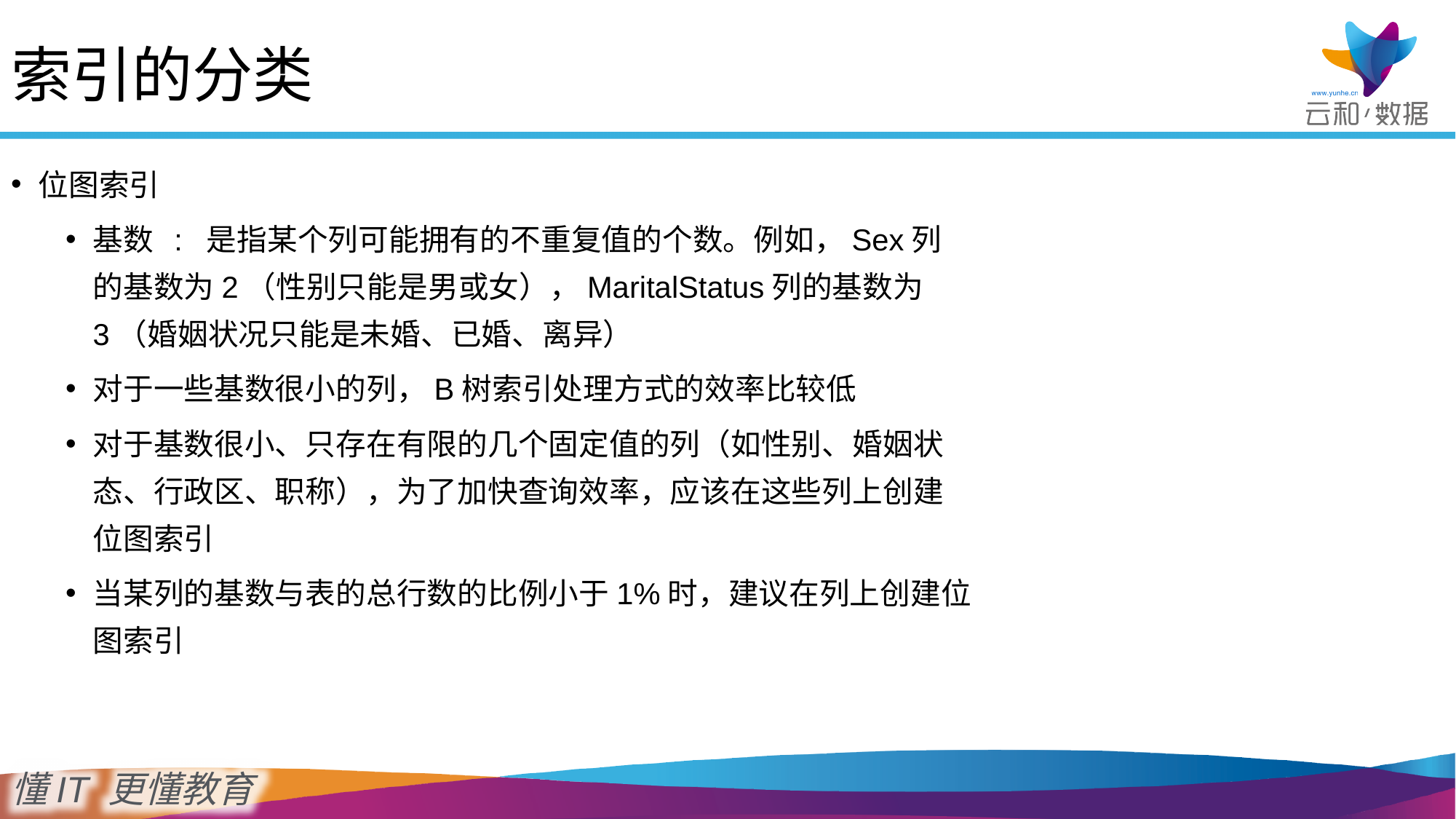

索引的分类
位图索引
基数  :  是指某个列可能拥有的不重复值的个数。例如，Sex列的基数为2（性别只能是男或女），MaritalStatus列的基数为3（婚姻状况只能是未婚、已婚、离异）
对于一些基数很小的列，B树索引处理方式的效率比较低
对于基数很小、只存在有限的几个固定值的列（如性别、婚姻状态、行政区、职称），为了加快查询效率，应该在这些列上创建位图索引
当某列的基数与表的总行数的比例小于1%时，建议在列上创建位图索引